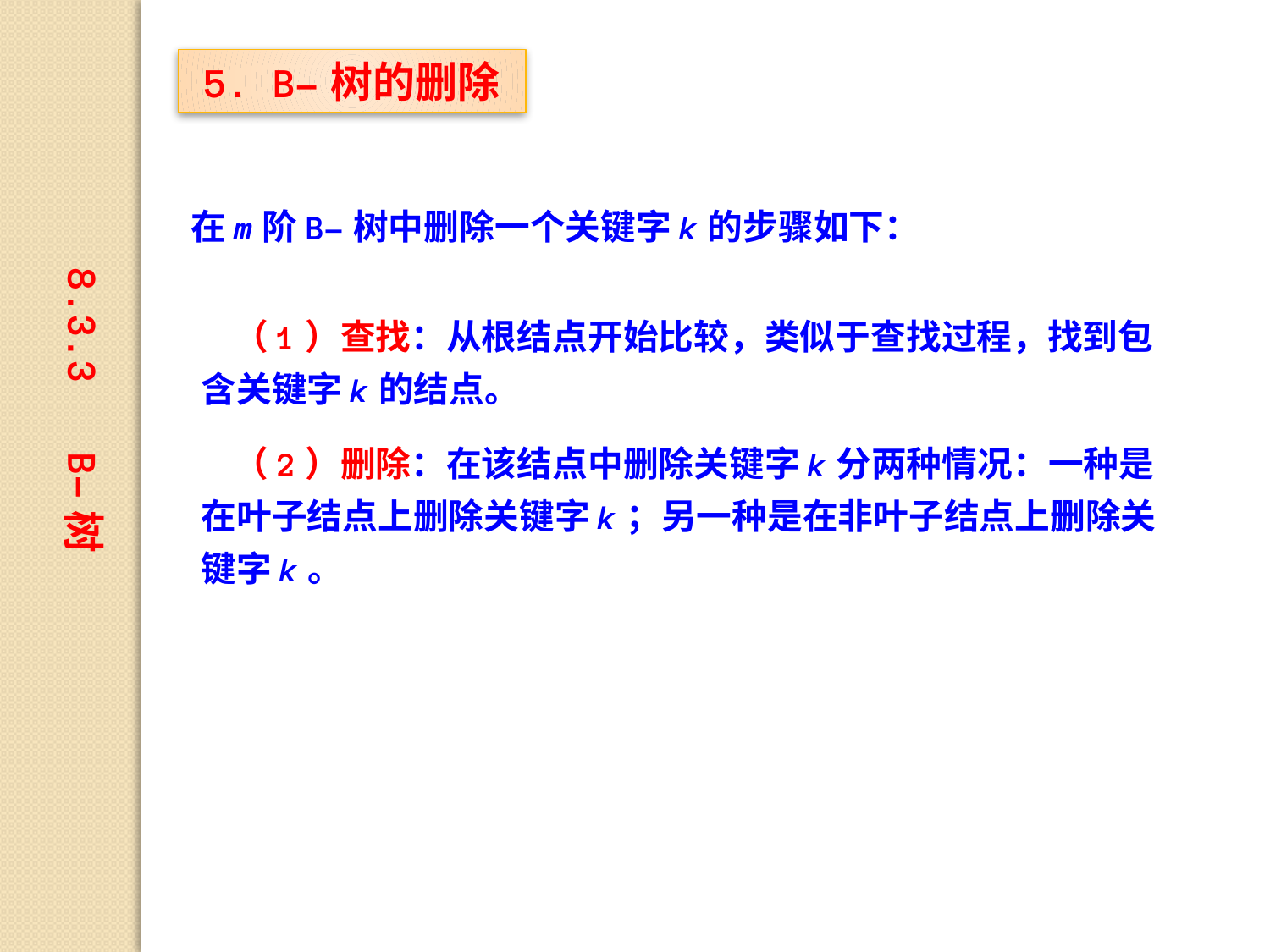

5. B-树的删除
在m阶B-树中删除一个关键字k的步骤如下：
8.3.3   B-树
   （1）查找：从根结点开始比较，类似于查找过程，找到包含关键字k的结点。
   （2）删除：在该结点中删除关键字k分两种情况：一种是在叶子结点上删除关键字k；另一种是在非叶子结点上删除关键字k。